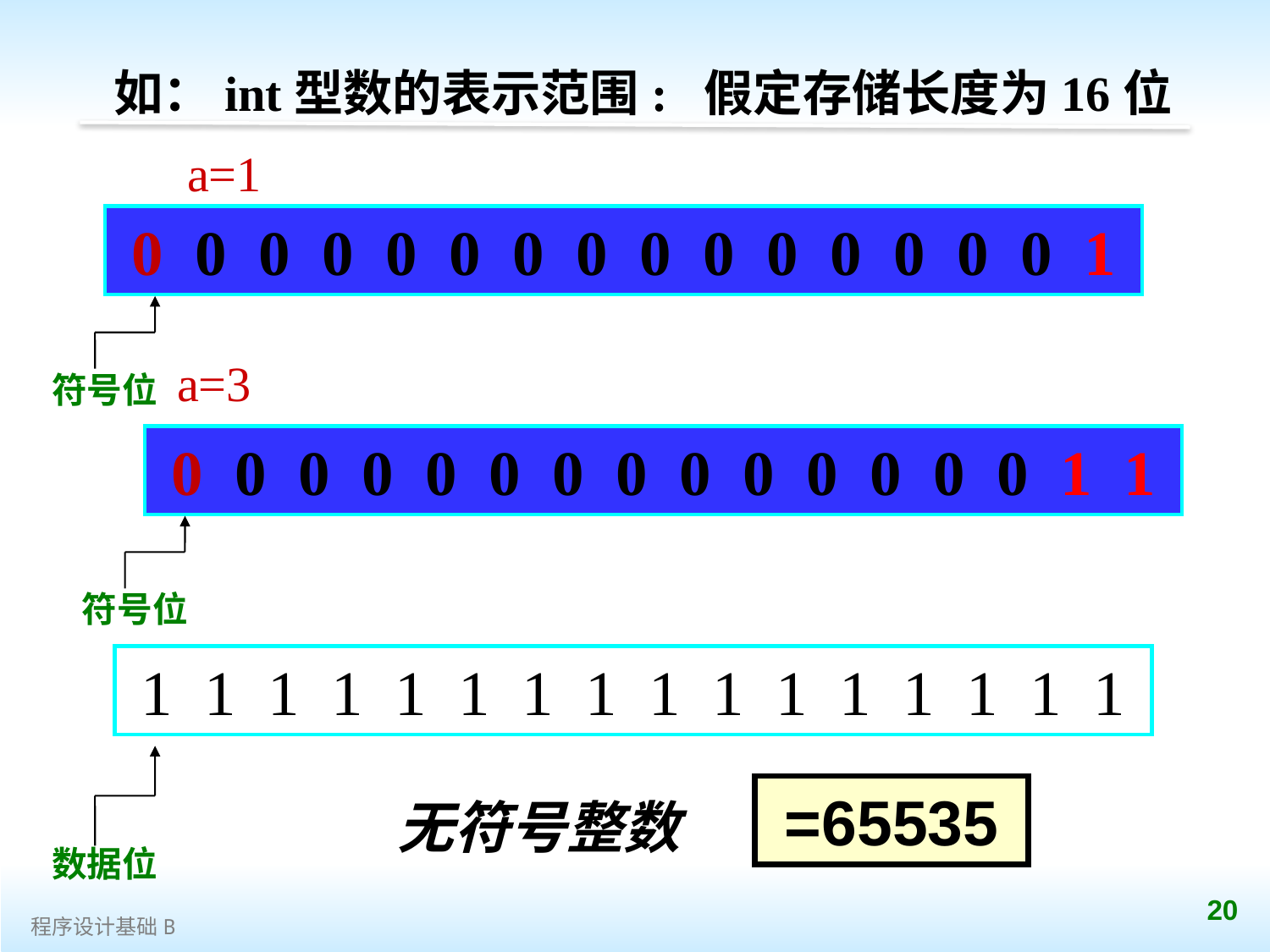

如：int型数的表示范围:  假定存储长度为16位
a=1
0  0  0  0  0  0  0  0  0  0  0  0  0  0  0  1

符号位
a=3
0  0  0  0  0  0  0  0  0  0  0  0  0  0  1  1

符号位
1  1  1  1  1  1  1  1  1  1  1  1  1  1  1  1

数据位
=65535
无符号整数
 20